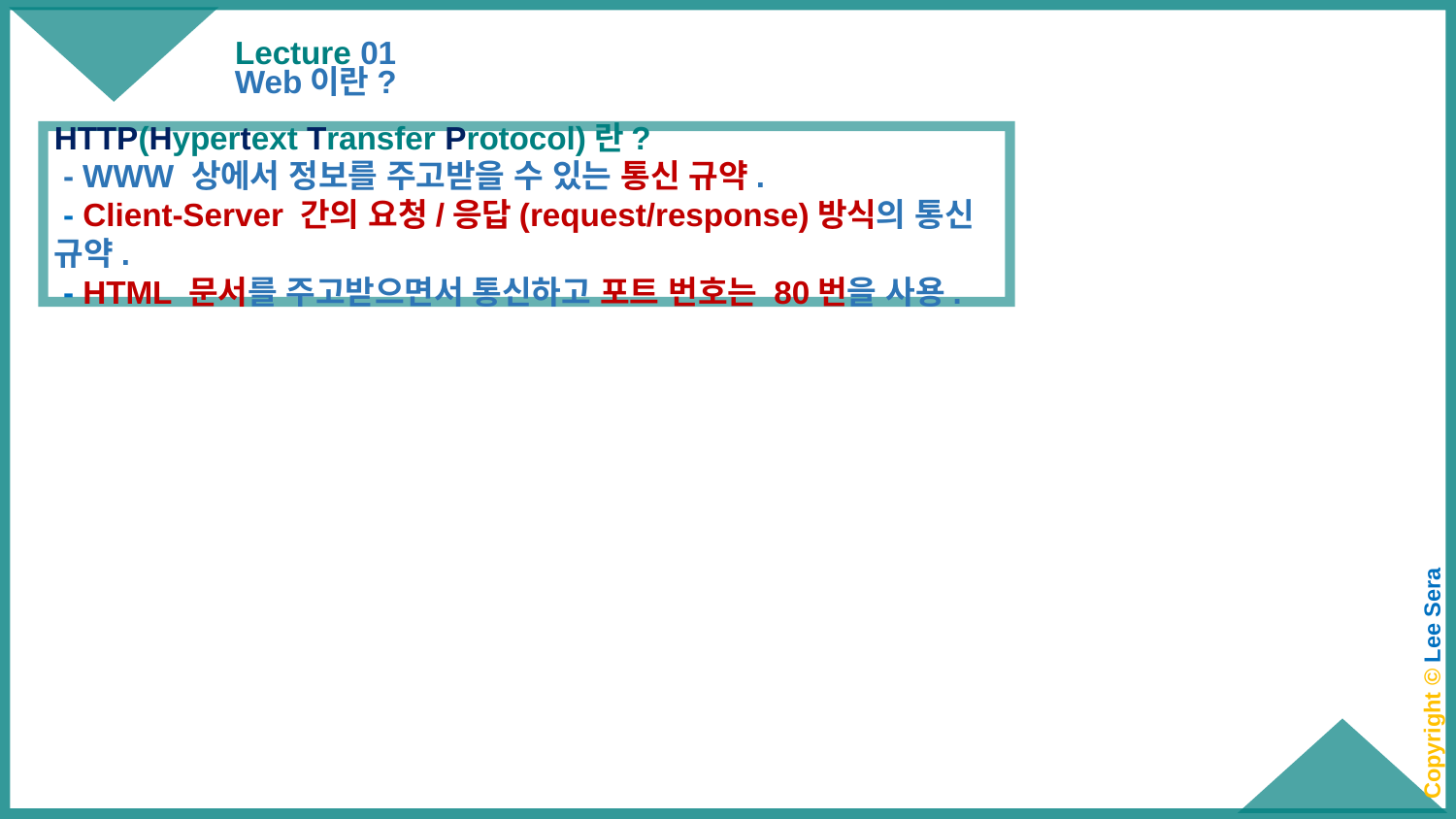

# Lecture 01
Web이란?
HTTP(Hypertext Transfer Protocol)란?
 - WWW 상에서 정보를 주고받을 수 있는 통신 규약.
 - Client-Server 간의 요청/응답(request/response)방식의 통신 규약.
 - HTML 문서를 주고받으면서 통신하고 포트 번호는 80번을 사용.
Copyright © Lee Sera